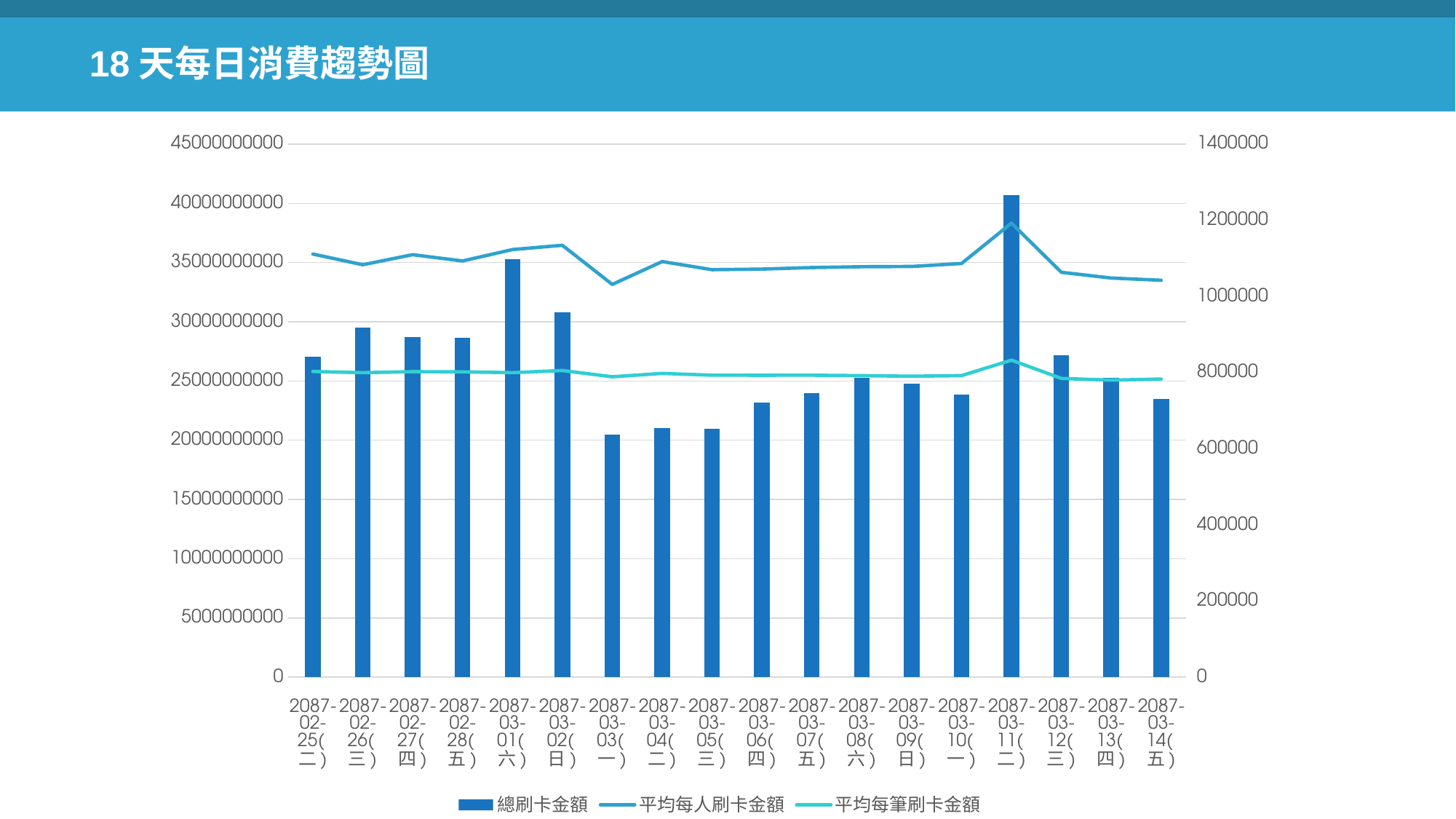

18天每日消費趨勢圖

### Chart

| Category | 總刷卡金額 | 平均每人刷卡金額 | 平均每筆刷卡金額 |
|---|---|---|---|
|  2087-02-25(二) | 27061274925.0 | 1111300.0 | 802815.0 |
|  2087-02-26(三) | 29494515174.0 | 1083202.0 | 799765.0 |
|  2087-02-27(四) | 28684789257.0 | 1109620.0 | 802417.0 |
|  2087-02-28(五) | 28634810798.0 | 1093182.0 | 801916.0 |
|  2087-03-01(六) | 35261661253.0 | 1123019.0 | 799747.0 |
|  2087-03-02(日) | 30830525926.0 | 1134309.0 | 805374.0 |
|  2087-03-03(一) | 20479198482.0 | 1031438.0 | 788966.0 |
|  2087-03-04(二) | 21049862601.0 | 1091515.0 | 797797.0 |
|  2087-03-05(三) | 20985865039.0 | 1070216.0 | 793057.0 |
|  2087-03-06(四) | 23188624471.0 | 1071811.0 | 792936.0 |
|  2087-03-07(五) | 23954742901.0 | 1075892.0 | 793098.0 |
|  2087-03-08(六) | 25250071862.0 | 1077957.0 | 791911.0 |
|  2087-03-09(日) | 24789023149.0 | 1078722.0 | 790441.0 |
|  2087-03-10(一) | 23877565304.0 | 1086480.0 | 791985.0 |
|  2087-03-11(二) | 40684207902.0 | 1192456.0 | 832669.0 |
|  2087-03-12(三) | 27185129194.0 | 1063331.0 | 784609.0 |
|  2087-03-13(四) | 25273524790.0 | 1048259.0 | 780167.0 |
|  2087-03-14(五) | 23459493013.0 | 1042459.0 | 783027.0 |